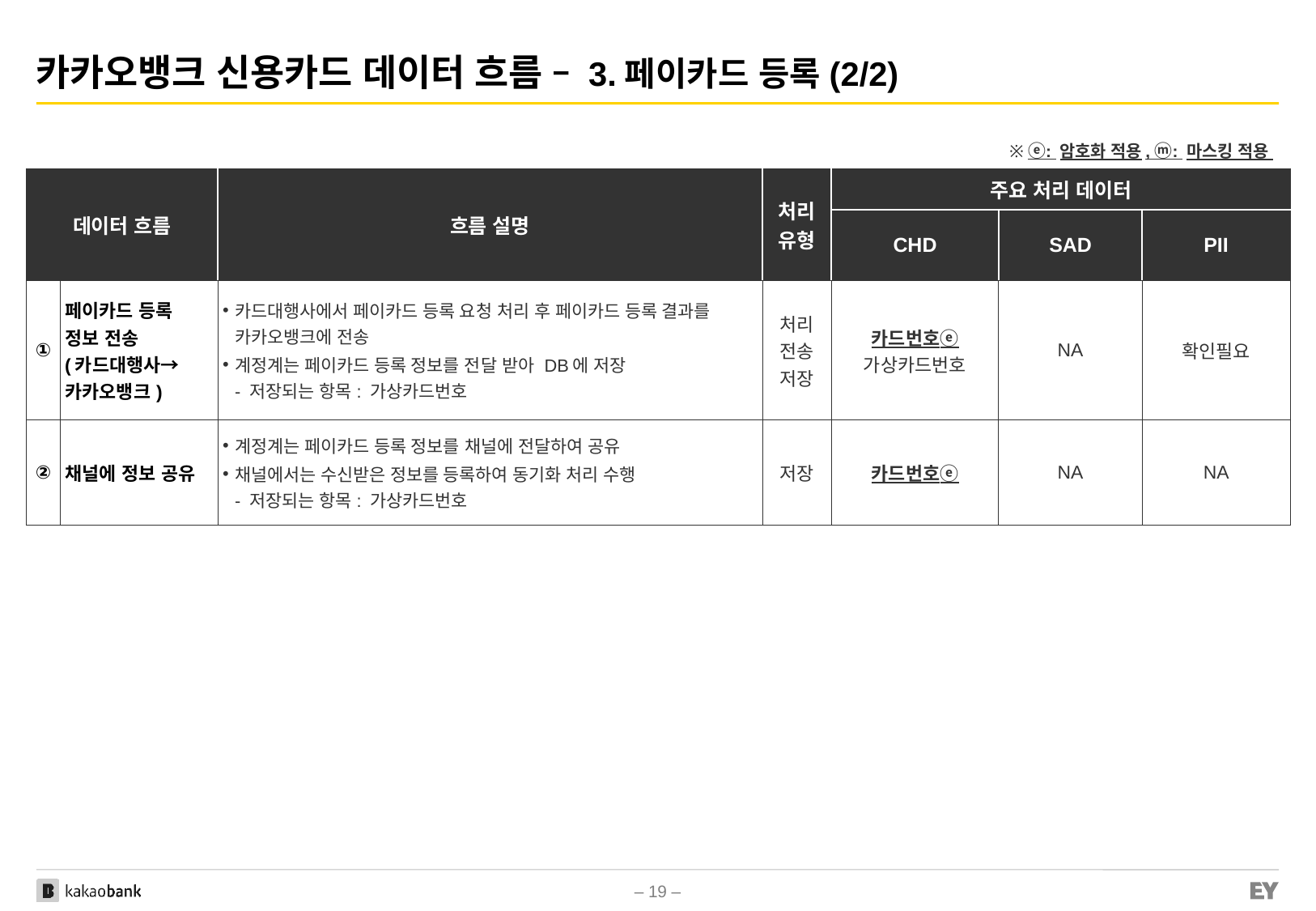

# 카카오뱅크 신용카드 데이터 흐름 – 3.페이카드 등록(2/2)
※ ⓔ: 암호화 적용, ⓜ: 마스킹 적용
| 데이터 흐름 |  | 흐름 설명 | 처리 유형 | 주요 처리 데이터 |  |  |
| --- | --- | --- | --- | --- | --- | --- |
|  |  |  |  | CHD | SAD | PII |
| ① | 페이카드 등록 정보 전송 (카드대행사→카카오뱅크) | 카드대행사에서 페이카드 등록 요청 처리 후 페이카드 등록 결과를 카카오뱅크에 전송 계정계는 페이카드 등록 정보를 전달 받아 DB에 저장 - 저장되는 항목: 가상카드번호 | 처리 전송 저장 | 카드번호ⓔ 가상카드번호 | NA | 확인필요 |
| ② | 채널에 정보 공유 | 계정계는 페이카드 등록 정보를 채널에 전달하여 공유 채널에서는 수신받은 정보를 등록하여 동기화 처리 수행 - 저장되는 항목: 가상카드번호 | 저장 | 카드번호ⓔ | NA | NA |